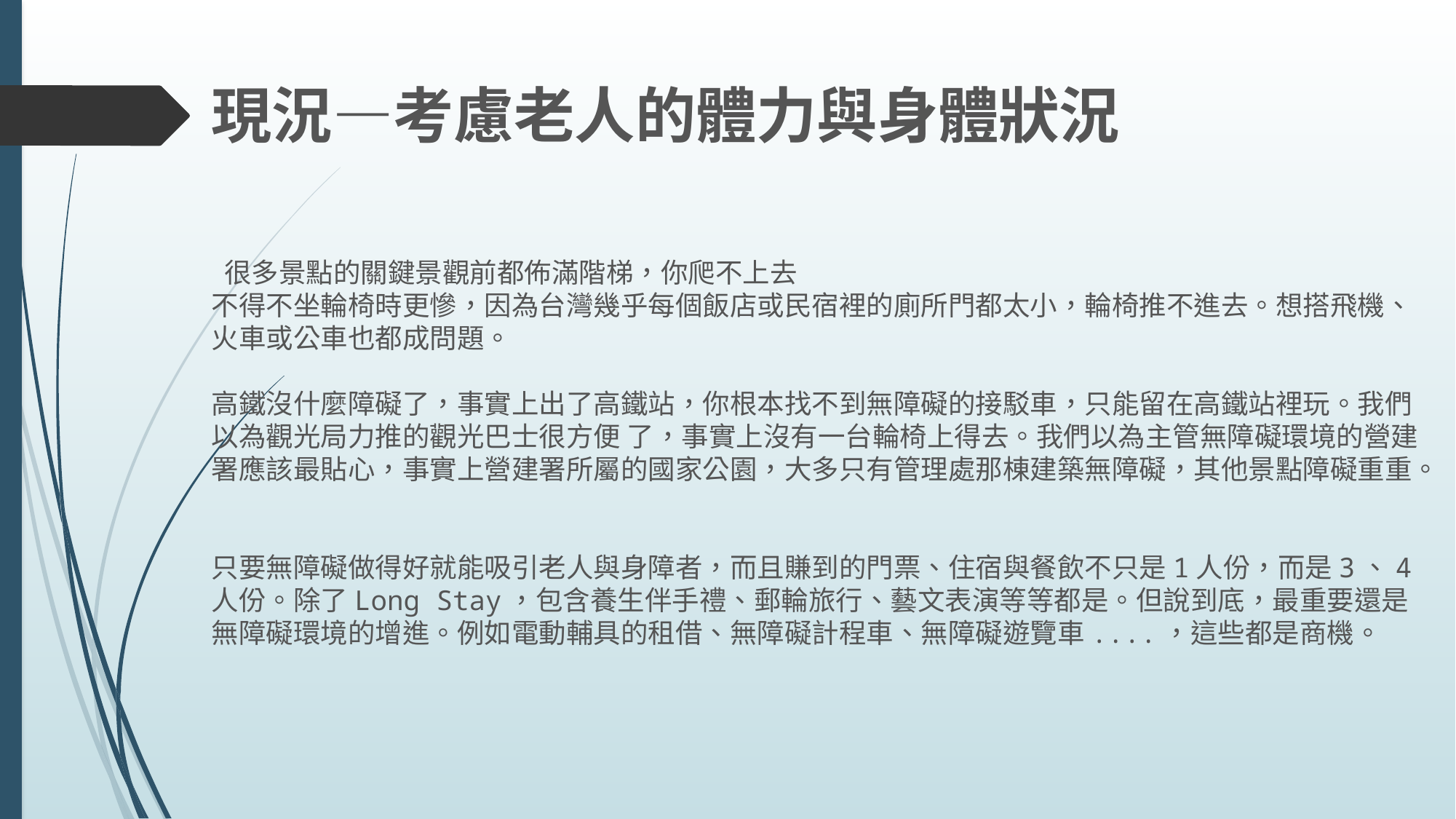

現況—考慮老人的體力與身體狀況

 很多景點的關鍵景觀前都佈滿階梯，你爬不上去
不得不坐輪椅時更慘，因為台灣幾乎每個飯店或民宿裡的廁所門都太小，輪椅推不進去。想搭飛機、火車或公車也都成問題。

高鐵沒什麼障礙了，事實上出了高鐵站，你根本找不到無障礙的接駁車，只能留在高鐵站裡玩。我們以為觀光局力推的觀光巴士很方便 了，事實上沒有一台輪椅上得去。我們以為主管無障礙環境的營建署應該最貼心，事實上營建署所屬的國家公園，大多只有管理處那棟建築無障礙，其他景點障礙重重。

只要無障礙做得好就能吸引老人與身障者，而且賺到的門票、住宿與餐飲不只是1人份，而是3、4人份。除了Long Stay，包含養生伴手禮、郵輪旅行、藝文表演等等都是。但說到底，最重要還是無障礙環境的增進。例如電動輔具的租借、無障礙計程車、無障礙遊覽車....，這些都是商機。